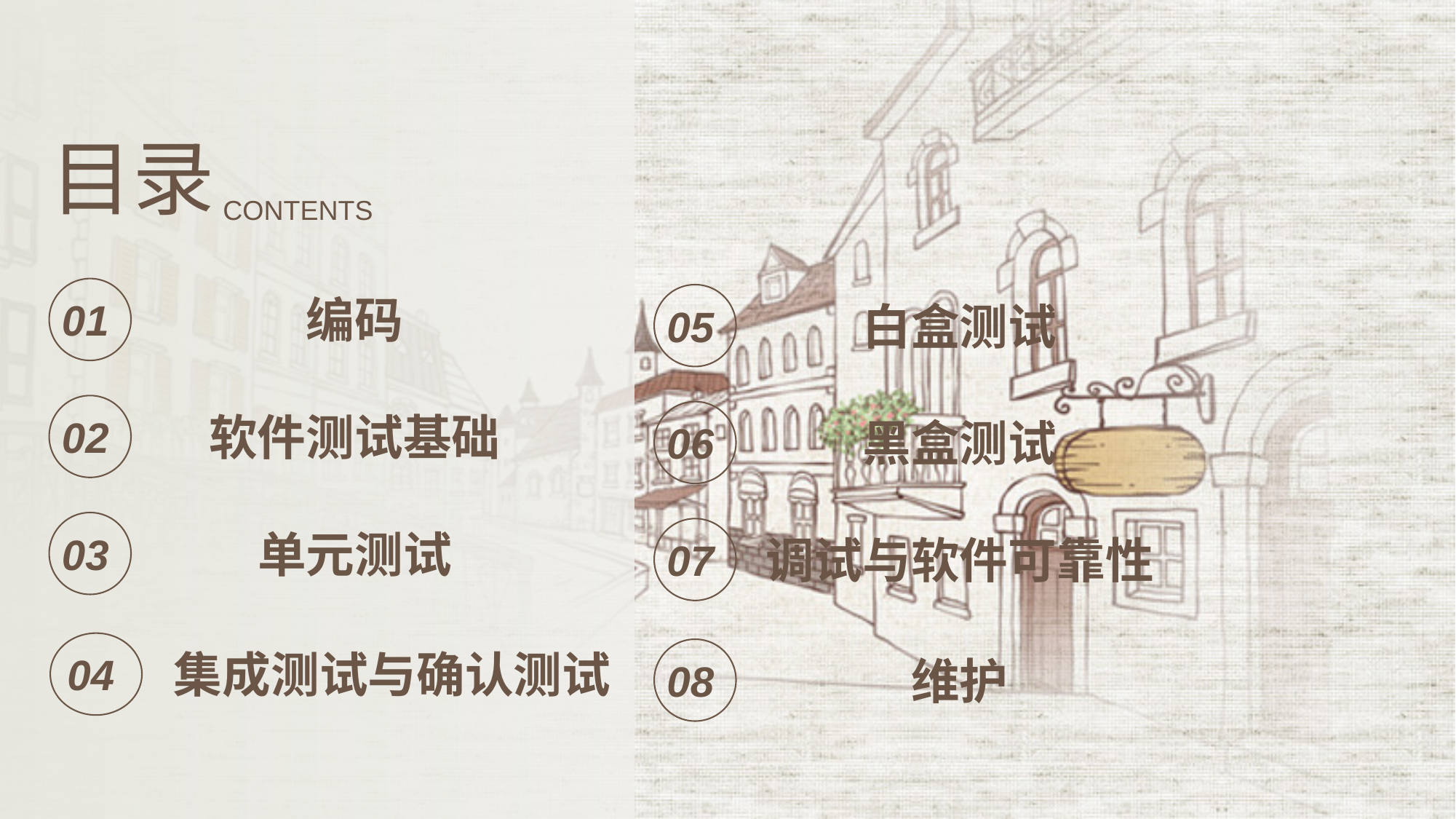

目录
CONTENTS

编码
01

白盒测试
05

软件测试基础
02

黑盒测试
06

单元测试
03

调试与软件可靠性
07

集成测试与确认测试
04

维护
08